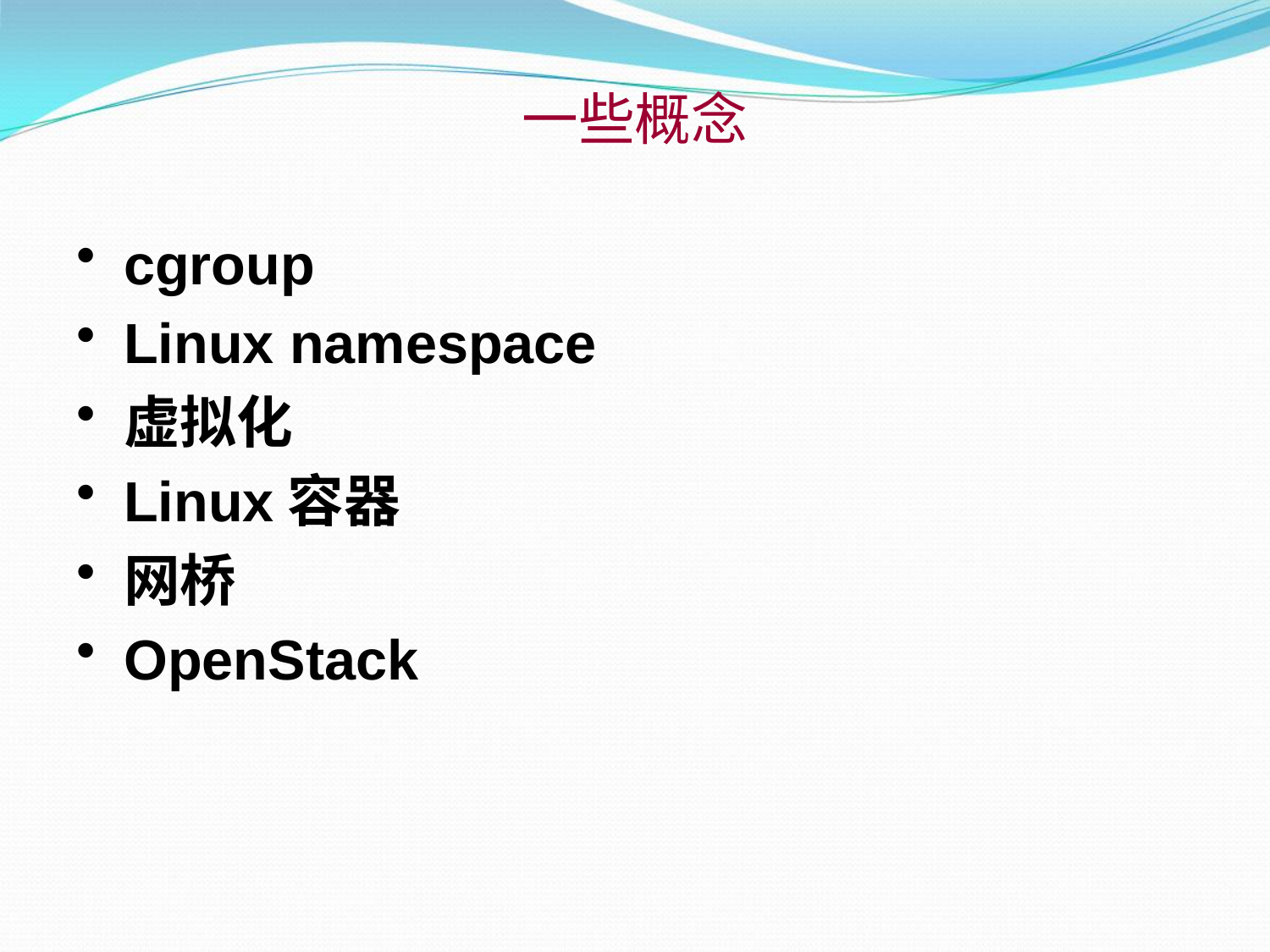

# 一些概念
cgroup
Linux namespace
虚拟化
Linux容器
网桥
OpenStack